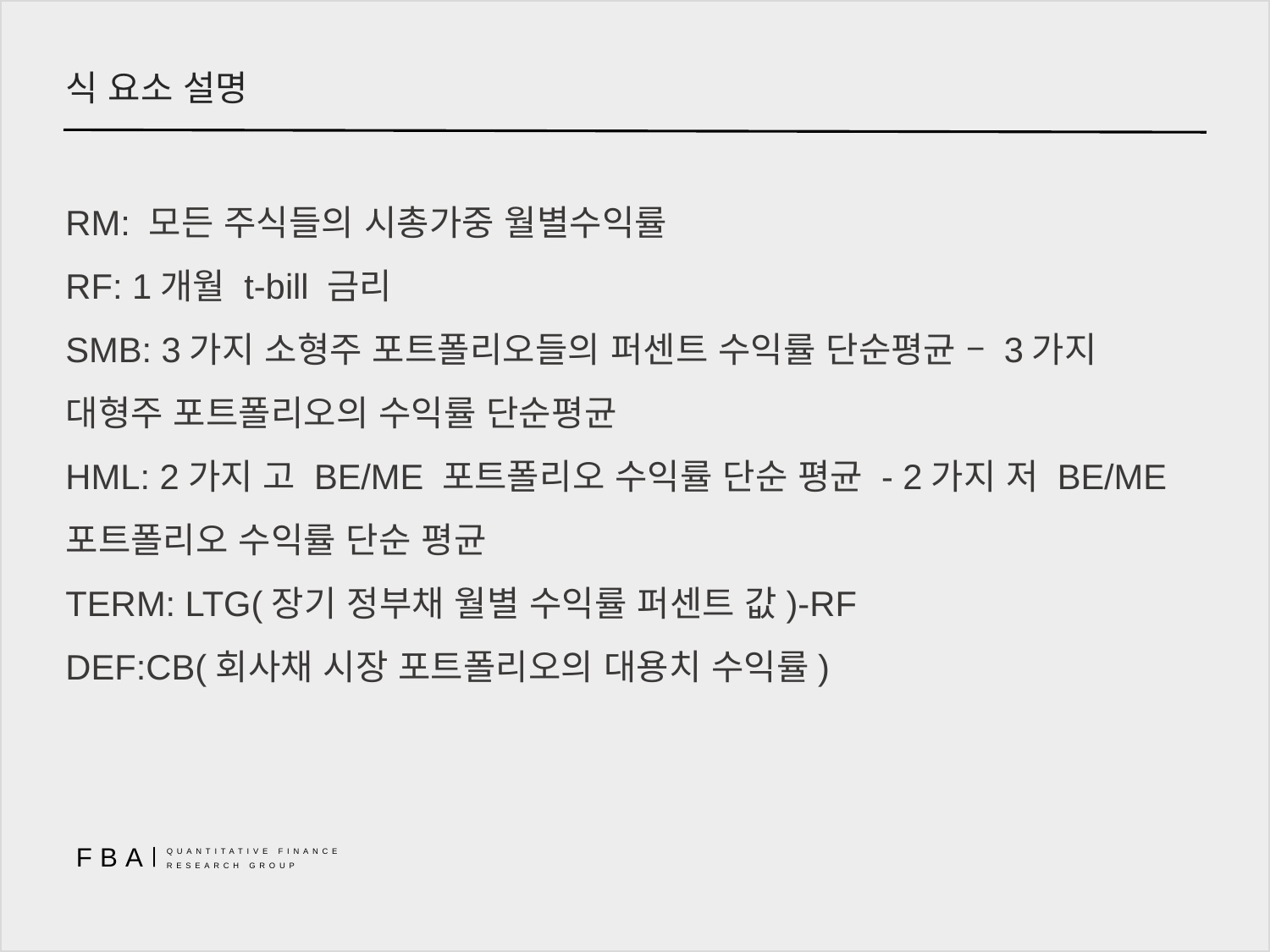

식 요소 설명
RM: 모든 주식들의 시총가중 월별수익률
RF: 1개월 t-bill 금리
SMB: 3가지 소형주 포트폴리오들의 퍼센트 수익률 단순평균 – 3가지 대형주 포트폴리오의 수익률 단순평균
HML: 2가지 고 BE/ME 포트폴리오 수익률 단순 평균 - 2가지 저 BE/ME 포트폴리오 수익률 단순 평균
TERM: LTG(장기 정부채 월별 수익률 퍼센트 값)-RF
DEF:CB(회사채 시장 포트폴리오의 대용치 수익률)
FBA
|
QUANTITATIVE FINANCE
RESEARCH GROUP
36